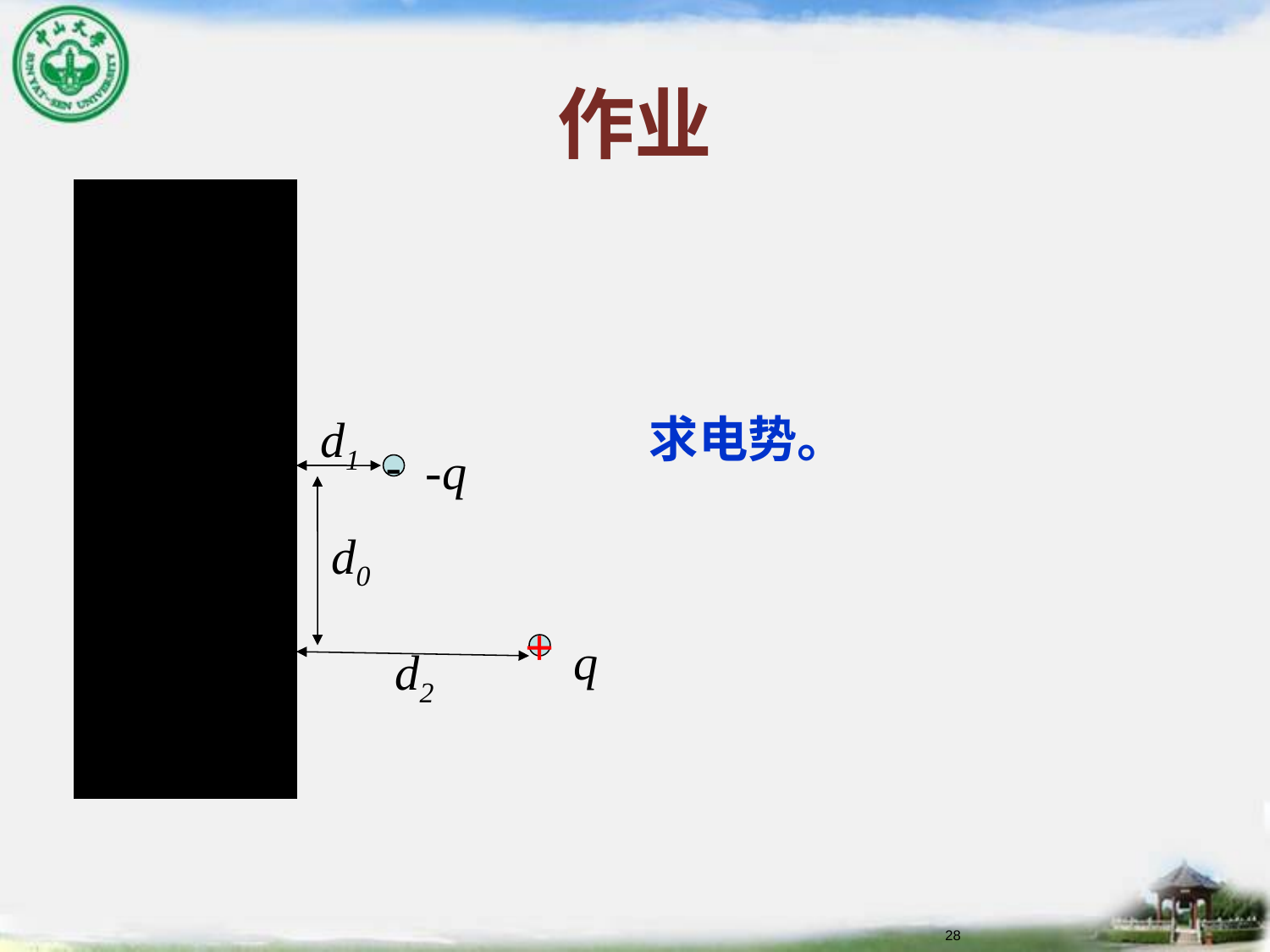

# 作业

d1
求电势。
-q
-

d0
q
d2
+

28